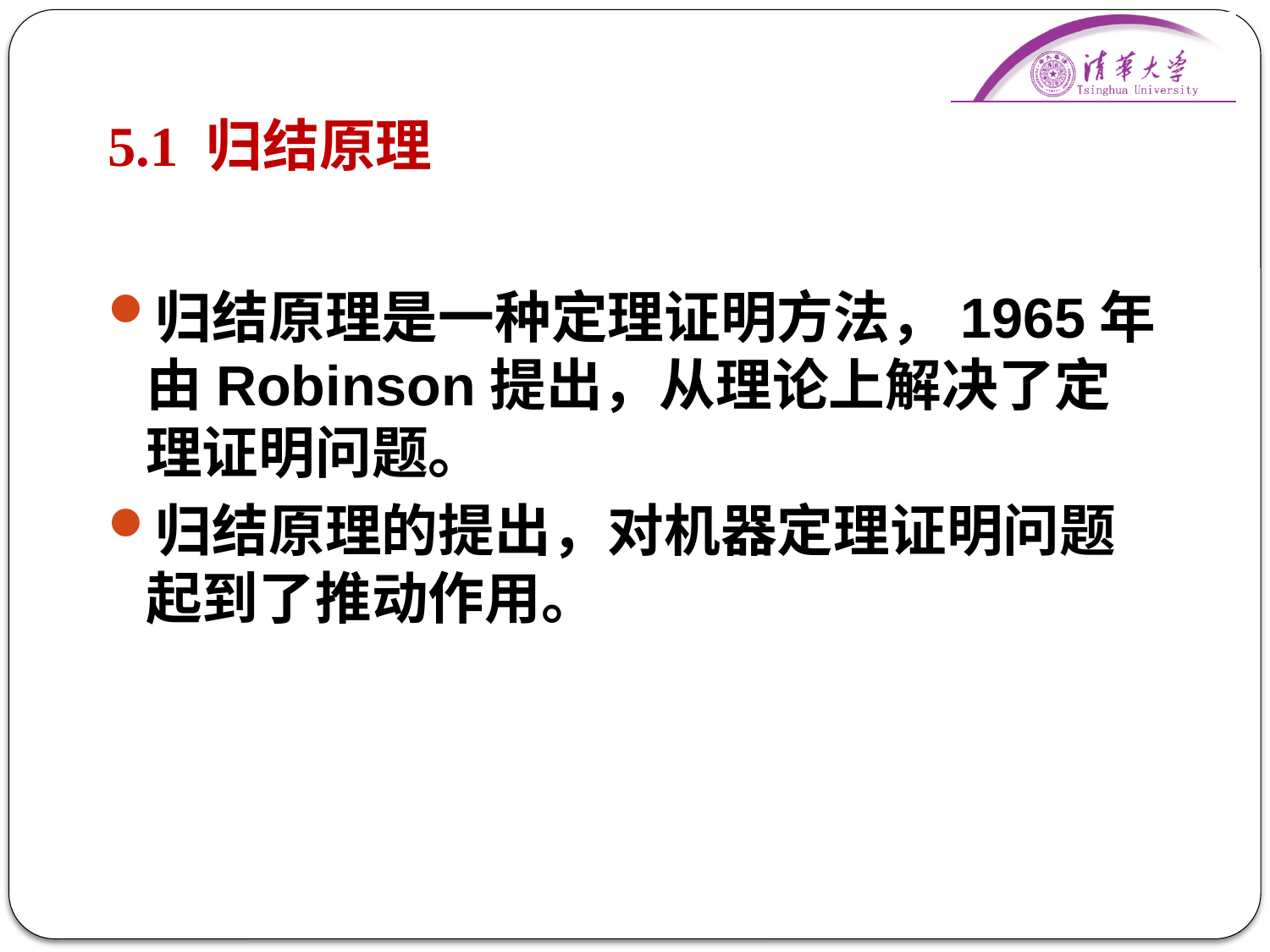

# 5.1 归结原理
归结原理是一种定理证明方法，1965年由Robinson提出，从理论上解决了定理证明问题。
归结原理的提出，对机器定理证明问题起到了推动作用。
2